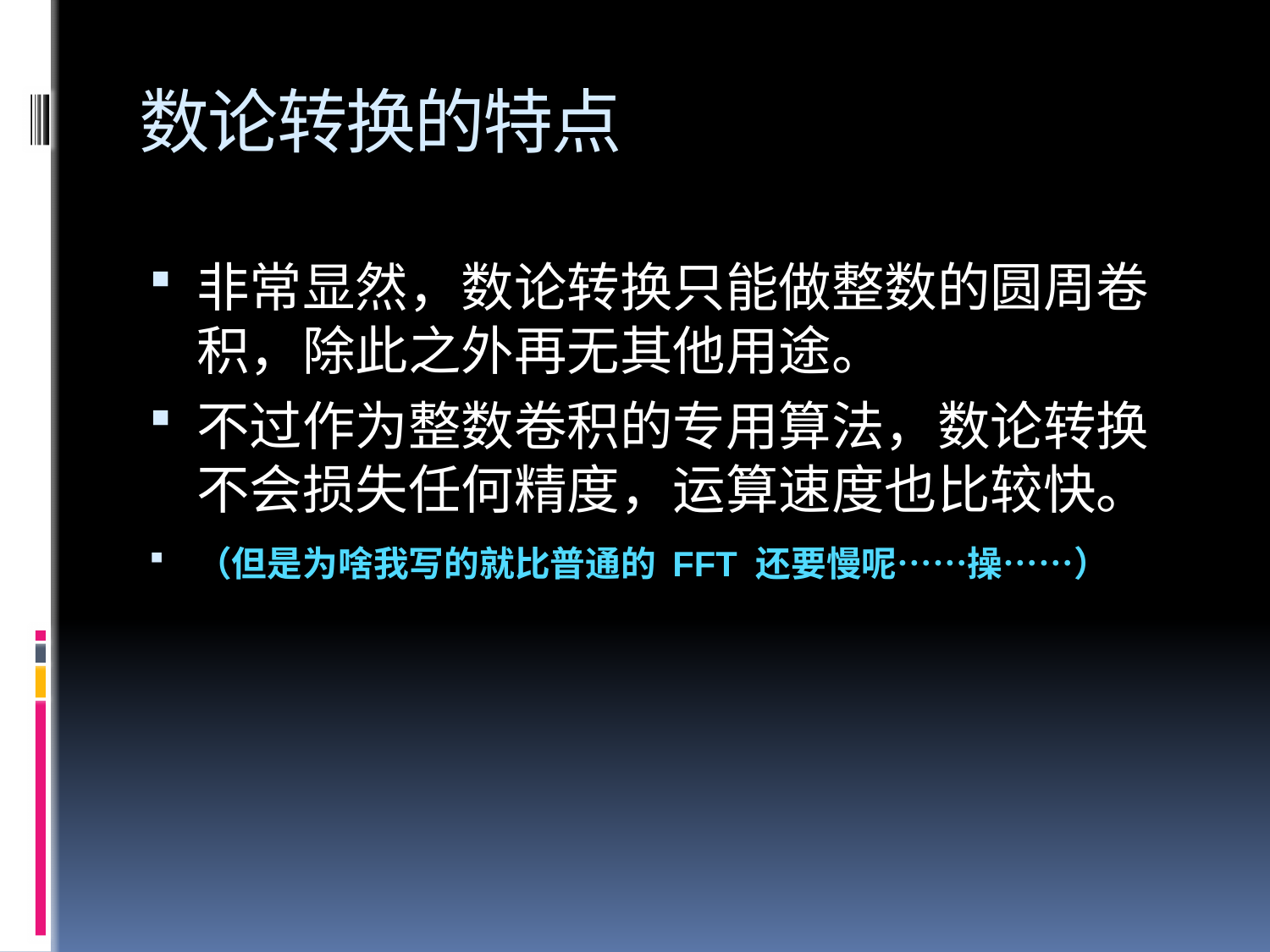

# 数论转换的特点
非常显然，数论转换只能做整数的圆周卷积，除此之外再无其他用途。
不过作为整数卷积的专用算法，数论转换不会损失任何精度，运算速度也比较快。
（但是为啥我写的就比普通的 FFT 还要慢呢……操……）